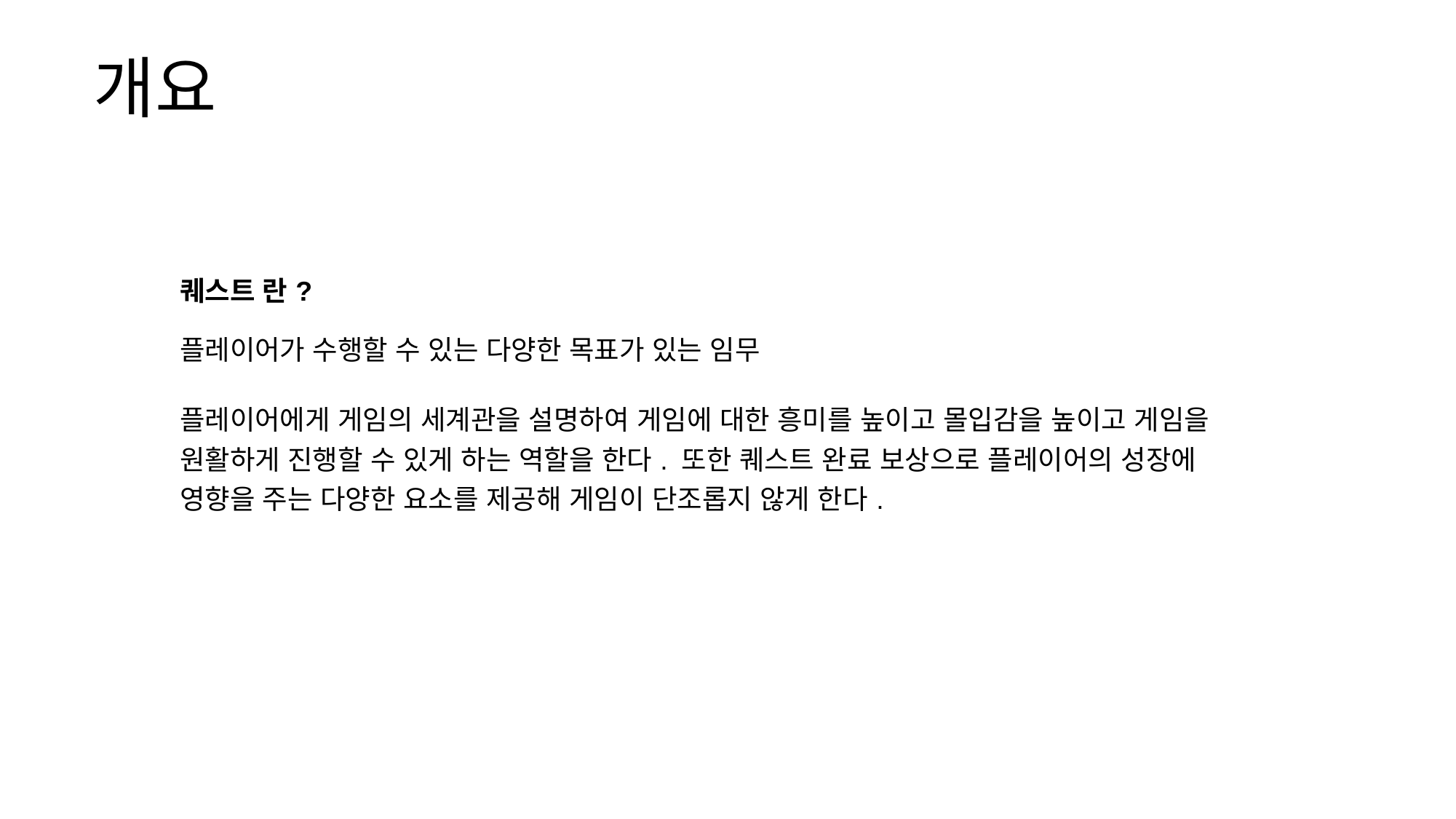

개요
| 퀘스트 란? |
| --- |
| 플레이어가 수행할 수 있는 다양한 목표가 있는 임무 플레이어에게 게임의 세계관을 설명하여 게임에 대한 흥미를 높이고 몰입감을 높이고 게임을 원활하게 진행할 수 있게 하는 역할을 한다. 또한 퀘스트 완료 보상으로 플레이어의 성장에 영향을 주는 다양한 요소를 제공해 게임이 단조롭지 않게 한다. |